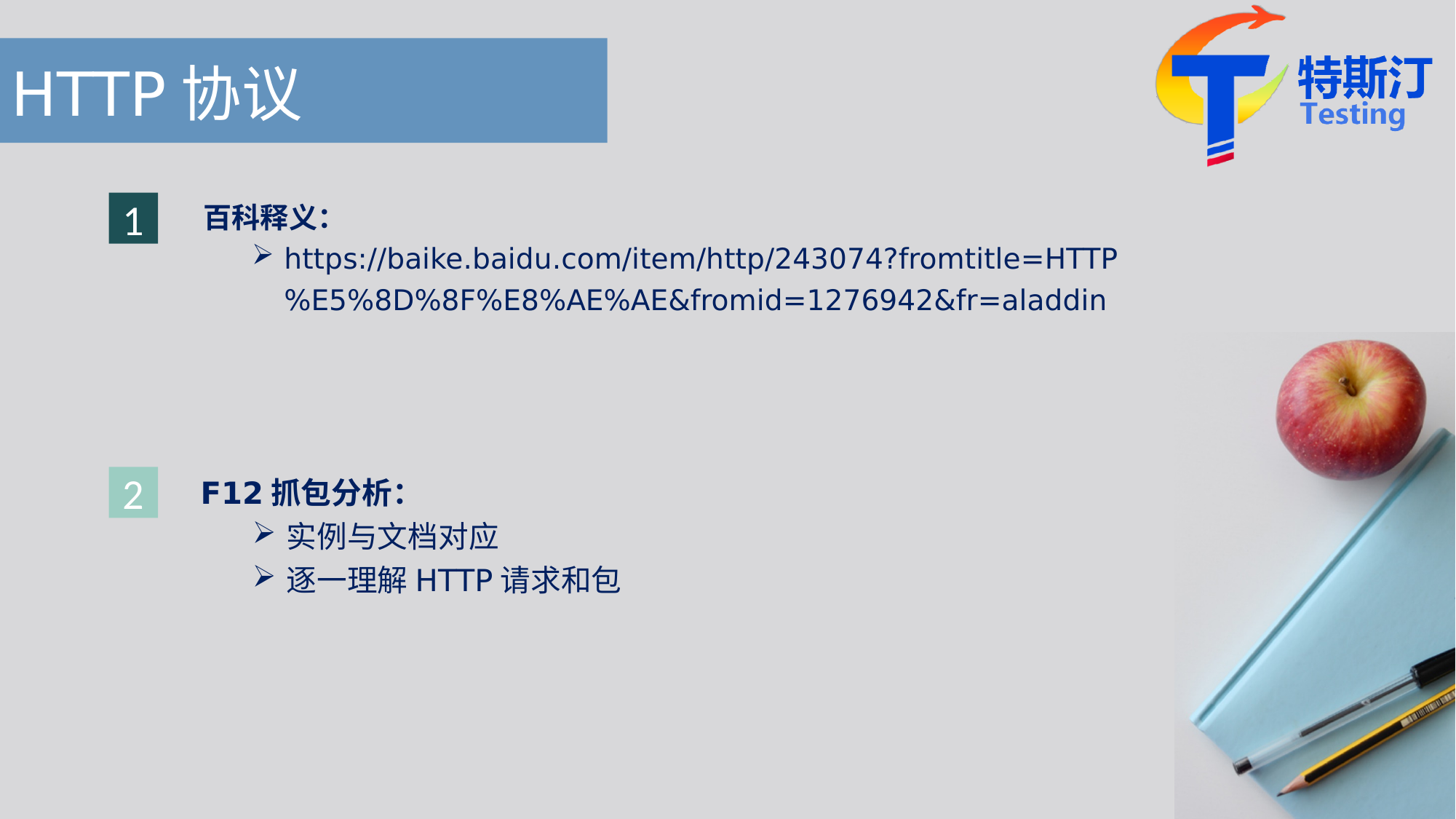

# HTTP协议
1
百科释义：
https://baike.baidu.com/item/http/243074?fromtitle=HTTP%E5%8D%8F%E8%AE%AE&fromid=1276942&fr=aladdin
F12抓包分析：
实例与文档对应
逐一理解HTTP请求和包
2